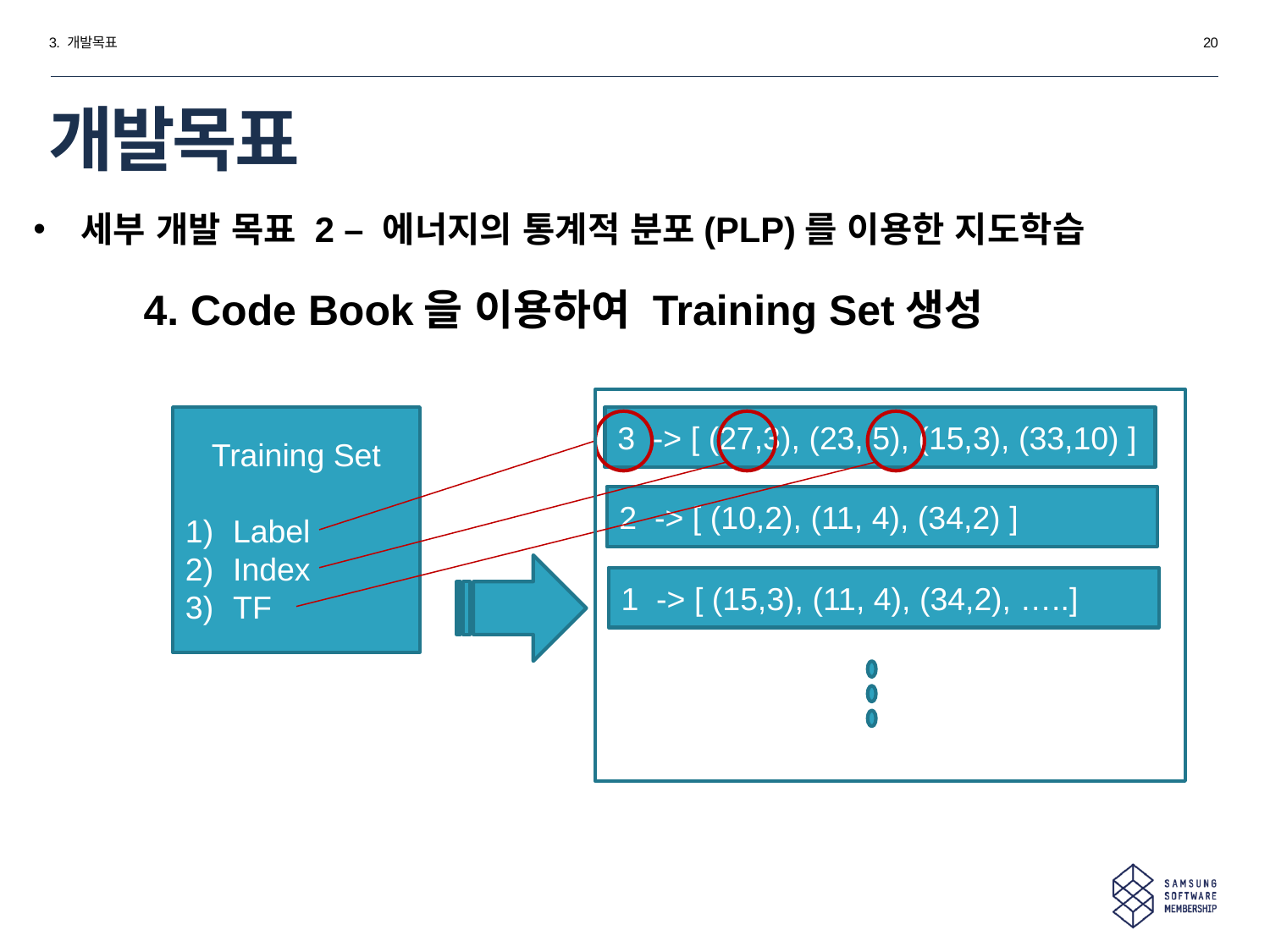

3. 개발목표
20
# 개발목표
세부 개발 목표 2 – 에너지의 통계적 분포(PLP)를 이용한 지도학습

4. Code Book을 이용하여 Training Set생성

Training Set

Label
Index
TF
3  -> [ (27,3), (23, 5), (15,3), (33,10) ]

2  -> [ (10,2), (11, 4), (34,2) ]

1  -> [ (15,3), (11, 4), (34,2), …..]